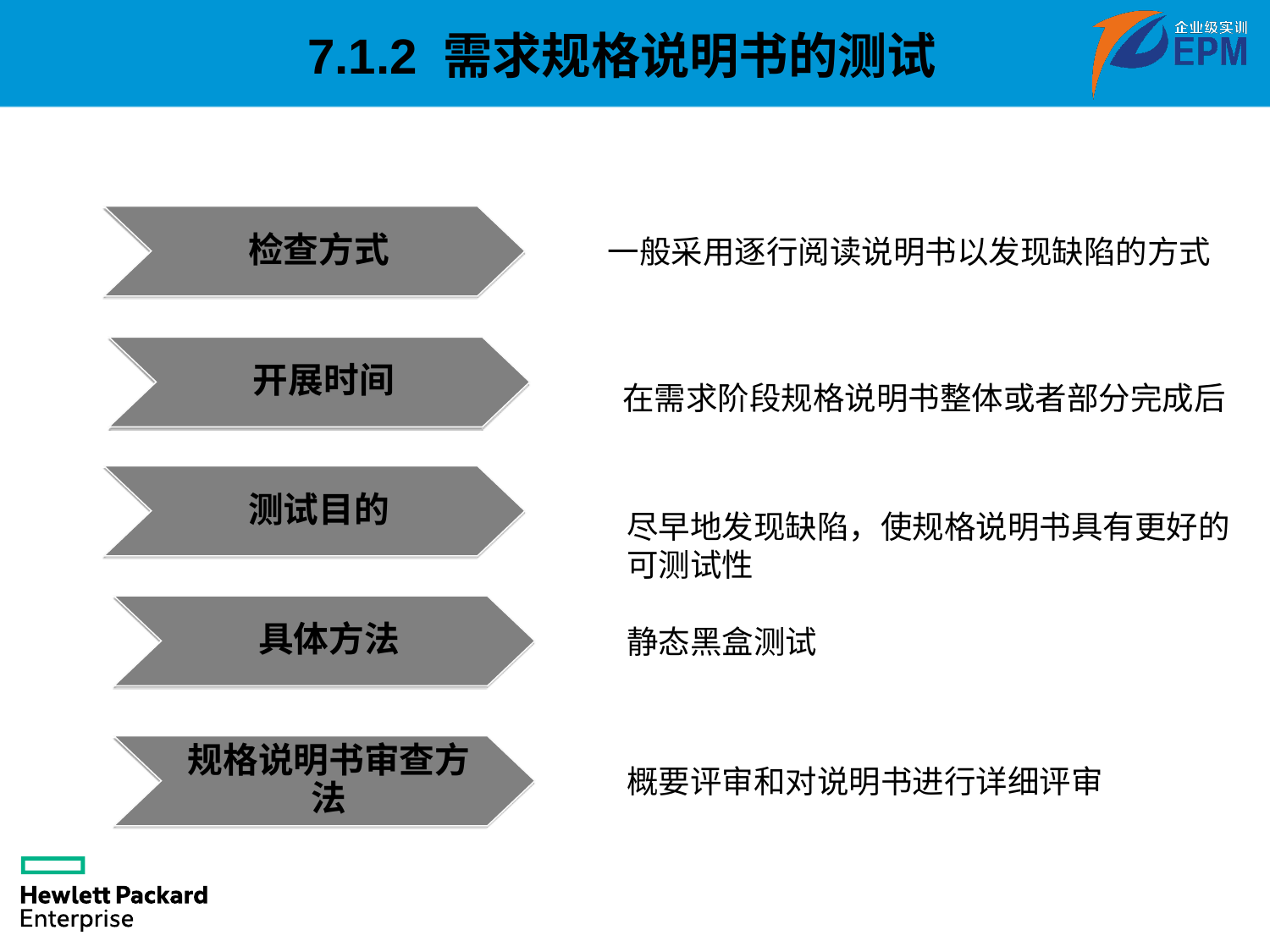

# 7.1.2 需求规格说明书的测试
检查方式
一般采用逐行阅读说明书以发现缺陷的方式
开展时间
在需求阶段规格说明书整体或者部分完成后
测试目的
尽早地发现缺陷，使规格说明书具有更好的可测试性
具体方法
静态黑盒测试
规格说明书审查方法
概要评审和对说明书进行详细评审